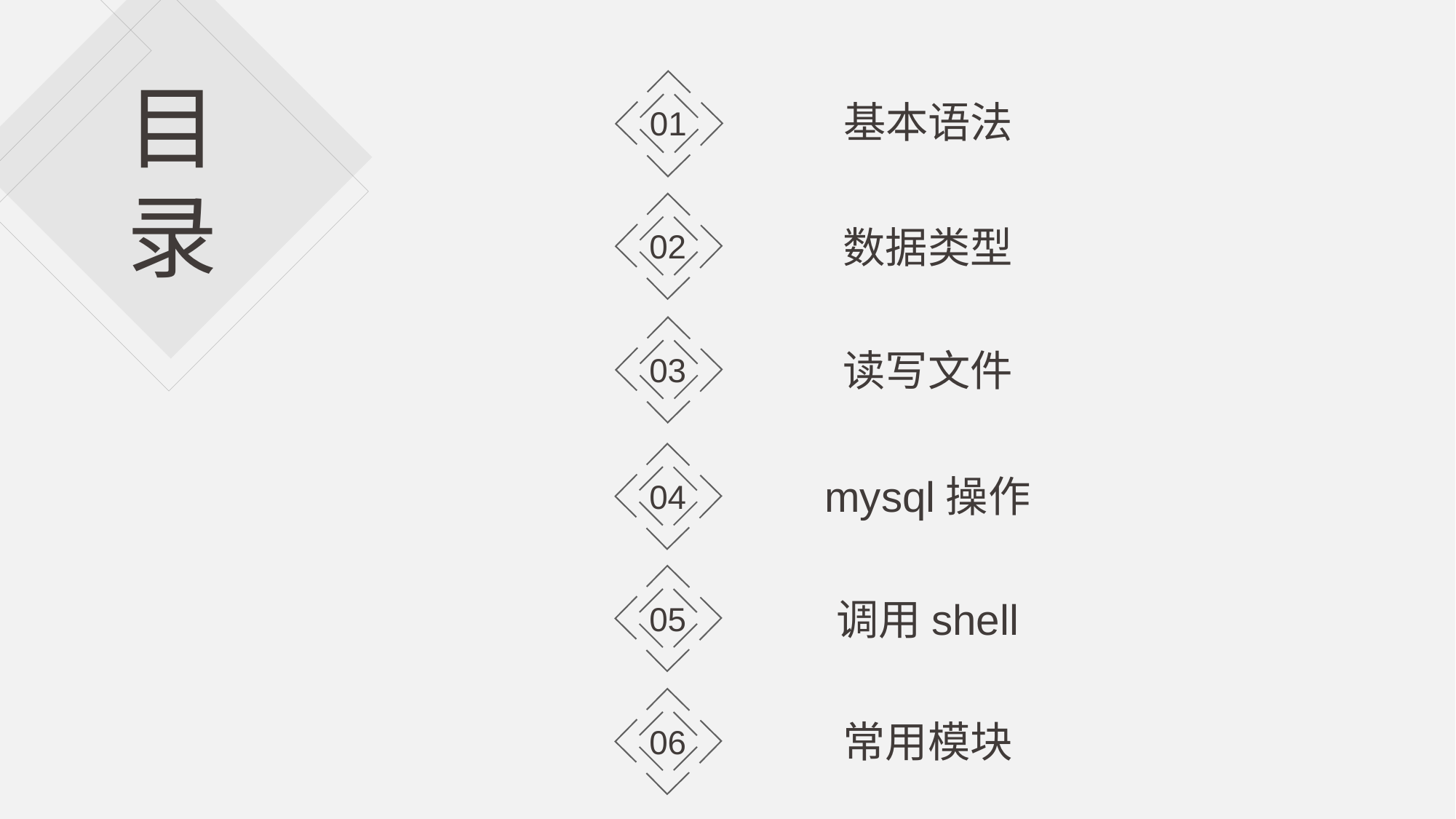

目录

01
基本语法

02
数据类型

03
读写文件

04
mysql操作

05
调用shell

06
常用模块